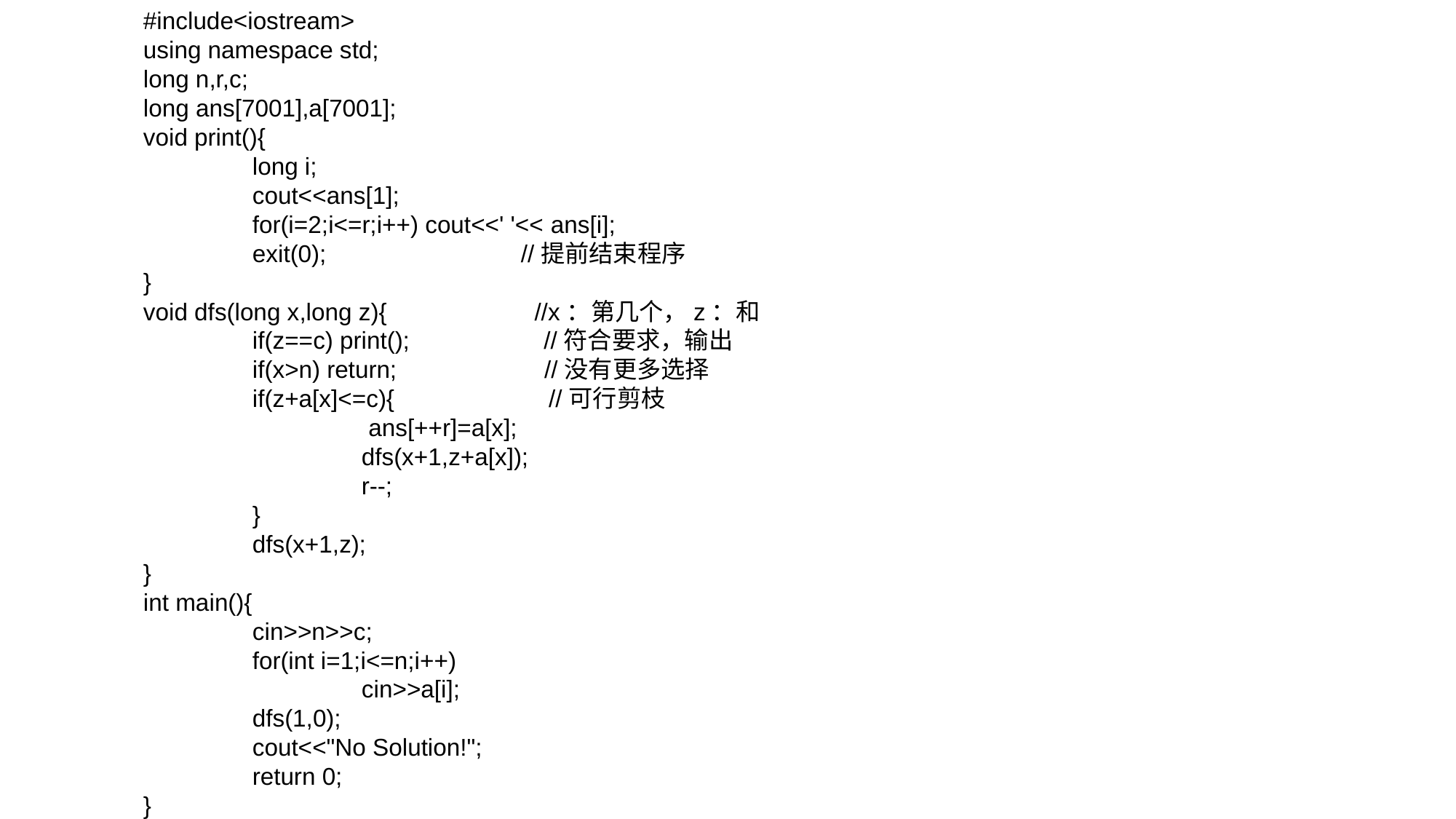

#include<iostream>
using namespace std;
long n,r,c;
long ans[7001],a[7001];
void print(){
	long i;
	cout<<ans[1];
	for(i=2;i<=r;i++) cout<<' '<< ans[i];
	exit(0);                             //提前结束程序
}
void dfs(long x,long z){                      //x：第几个，z：和
	if(z==c) print();                    //符合要求，输出
	if(x>n) return;                      //没有更多选择
	if(z+a[x]<=c){                       //可行剪枝
		 ans[++r]=a[x];
		dfs(x+1,z+a[x]);
		r--;
	}
	dfs(x+1,z);
}
int main(){
	cin>>n>>c;
	for(int i=1;i<=n;i++)
		cin>>a[i];
	dfs(1,0);
	cout<<"No Solution!";
	return 0;
}